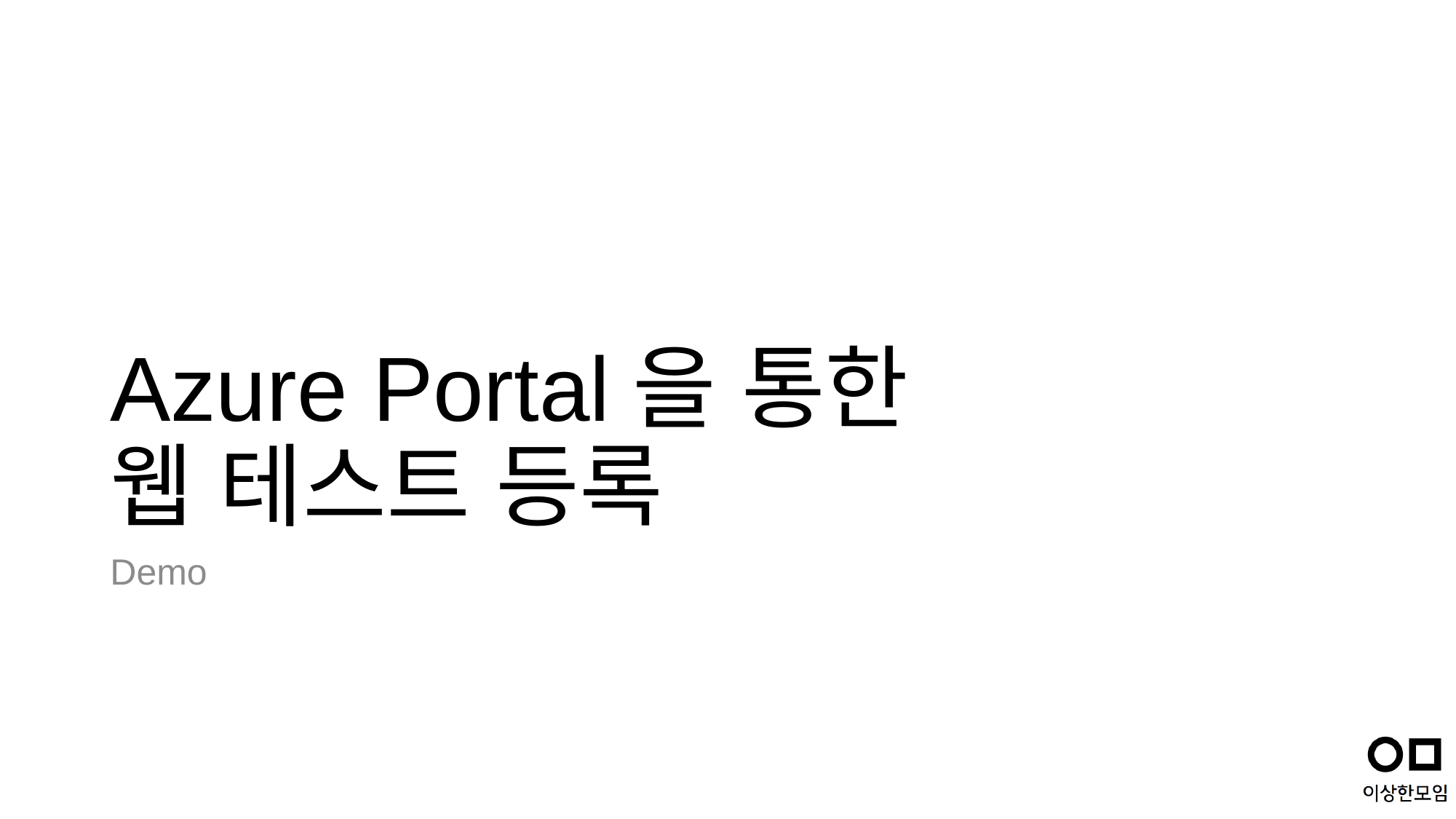

# Azure Portal을 통한 웹 테스트 등록
Demo